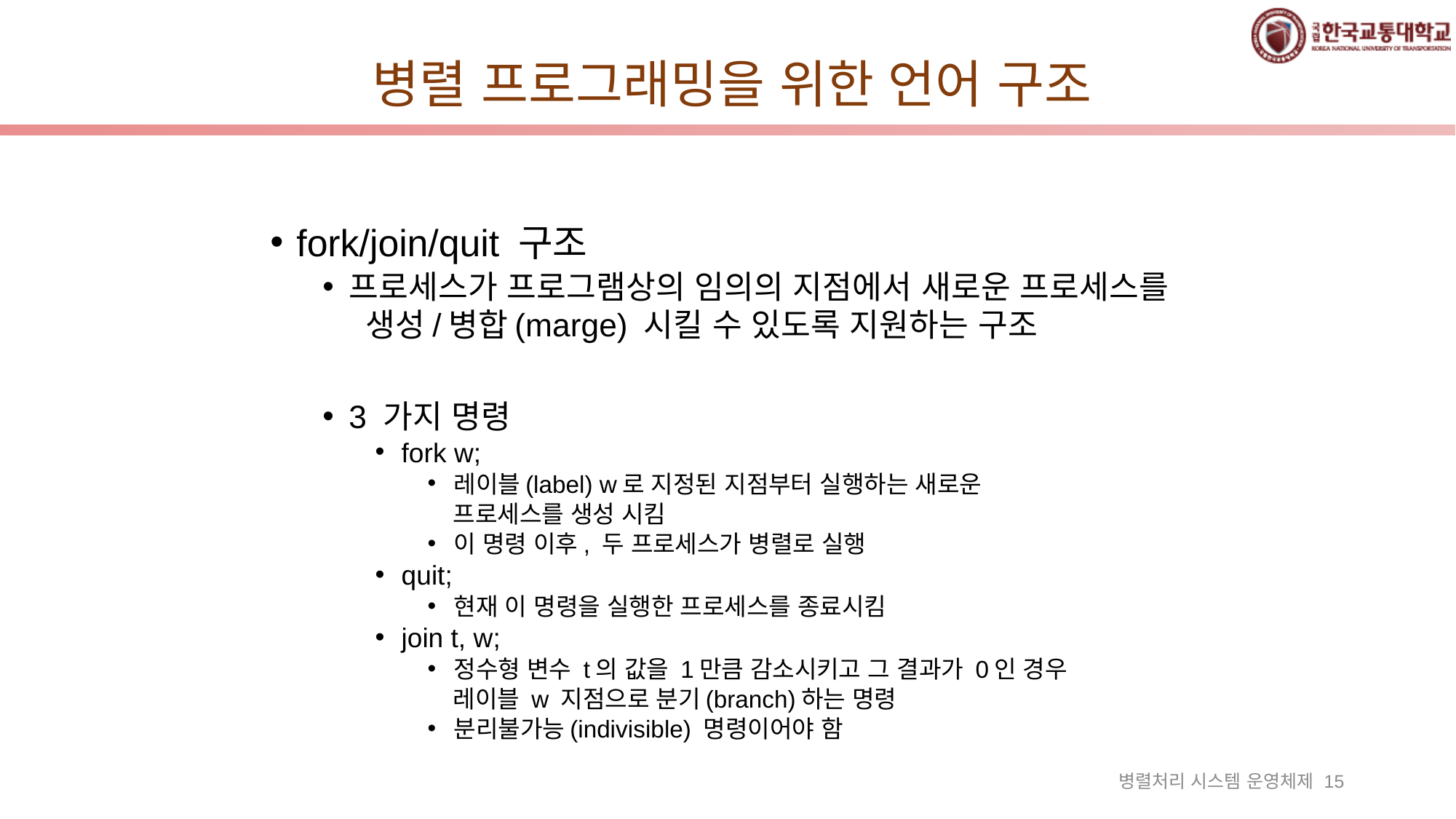

# 병렬 프로그래밍을 위한 언어 구조
fork/join/quit 구조
프로세스가 프로그램상의 임의의 지점에서 새로운 프로세스를
    생성/병합(marge) 시킬 수 있도록 지원하는 구조

3 가지 명령
fork w;
레이블(label) w로 지정된 지점부터 실행하는 새로운
   프로세스를 생성 시킴
이 명령 이후, 두 프로세스가 병렬로 실행
quit;
현재 이 명령을 실행한 프로세스를 종료시킴
join t, w;
정수형 변수 t의 값을 1만큼 감소시키고 그 결과가 0인 경우
   레이블 w 지점으로 분기(branch)하는 명령
분리불가능(indivisible) 명령이어야 함
병렬처리 시스템 운영체제 15